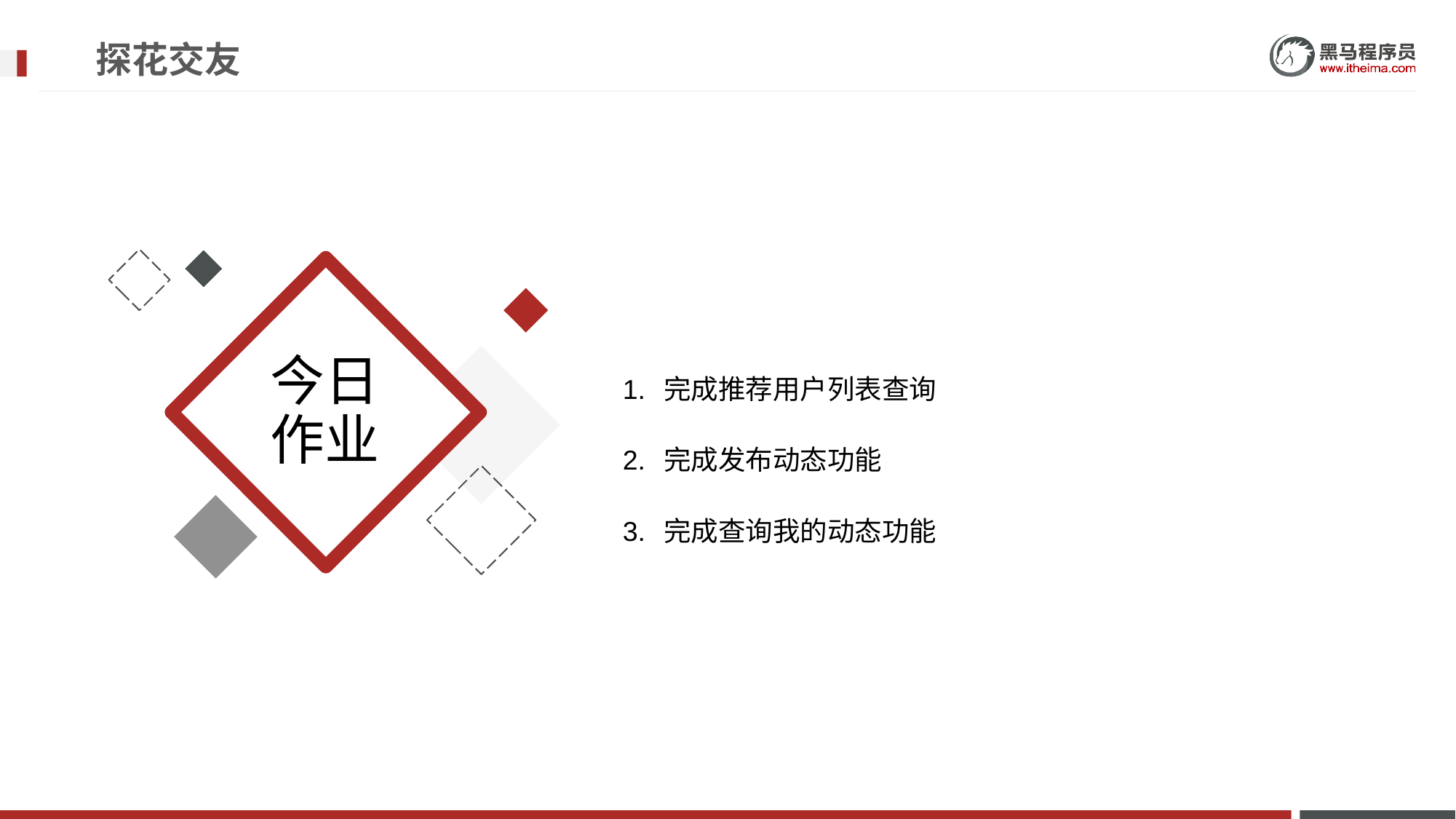

# 探花交友
完成推荐用户列表查询
完成发布动态功能
完成查询我的动态功能